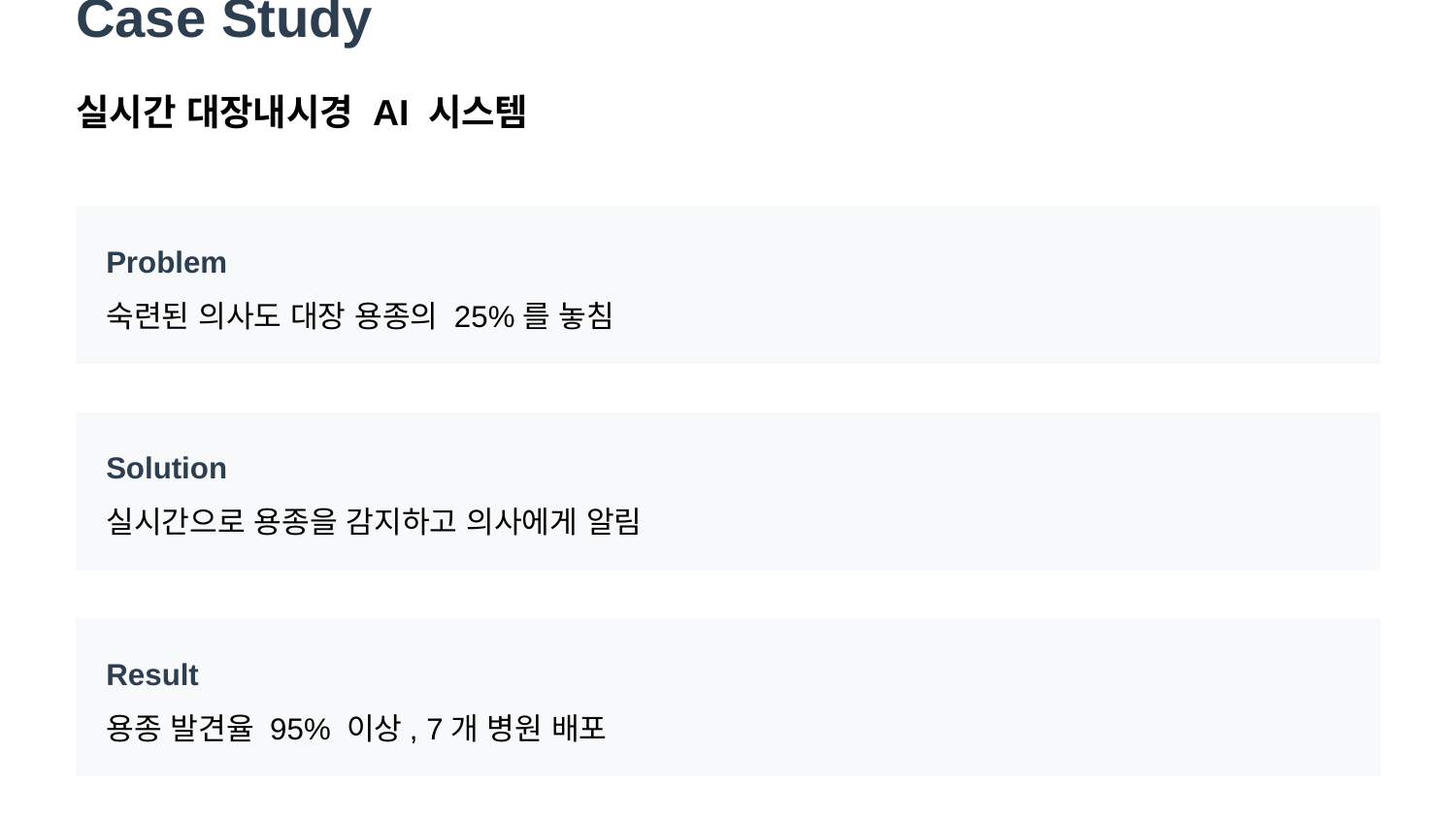

Case Study
실시간 대장내시경 AI 시스템

Problem
숙련된 의사도 대장 용종의 25%를 놓침

Solution
실시간으로 용종을 감지하고 의사에게 알림

Result
용종 발견율 95% 이상, 7개 병원 배포